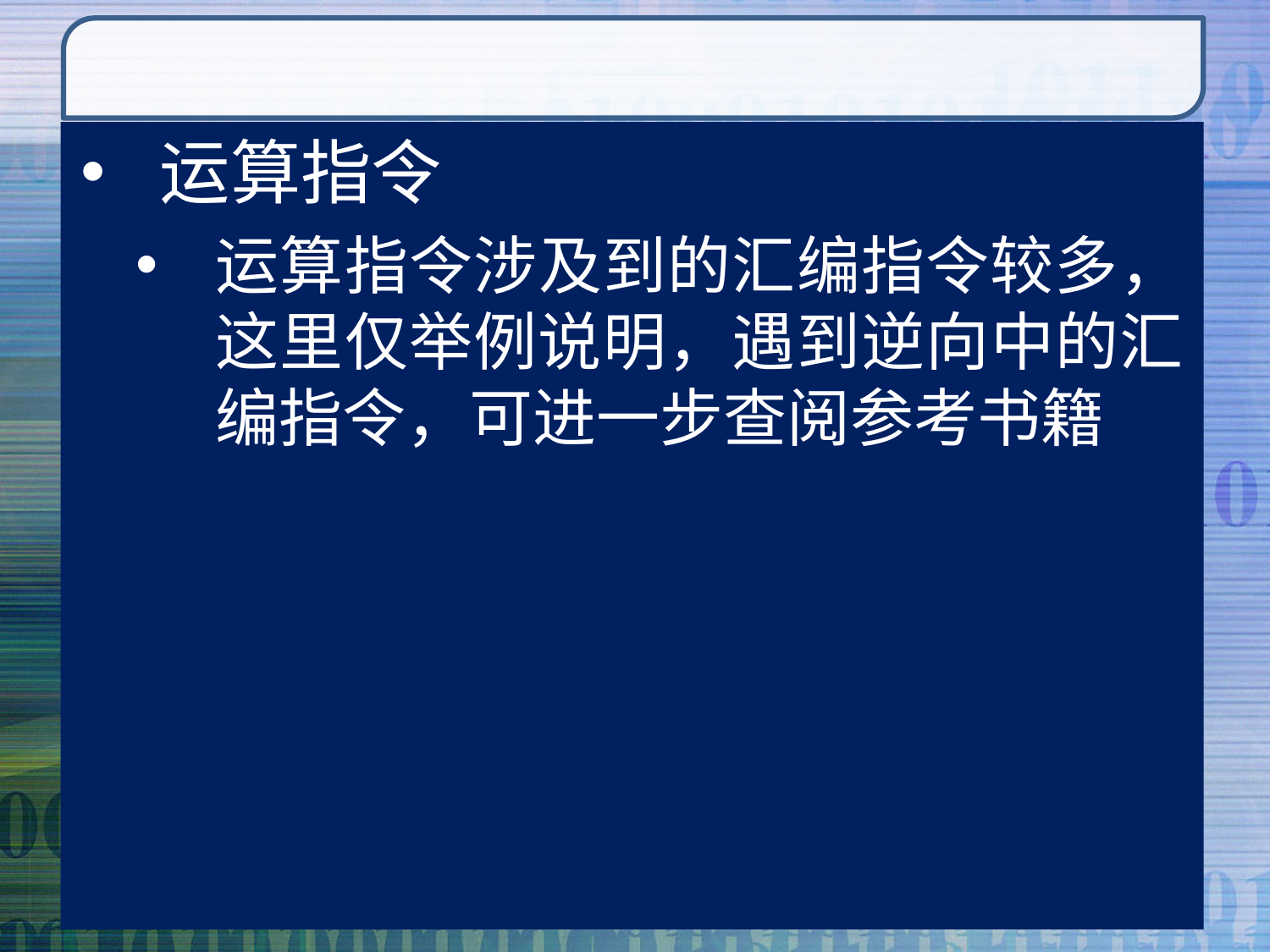

#
运算指令
运算指令涉及到的汇编指令较多，这里仅举例说明，遇到逆向中的汇编指令，可进一步查阅参考书籍